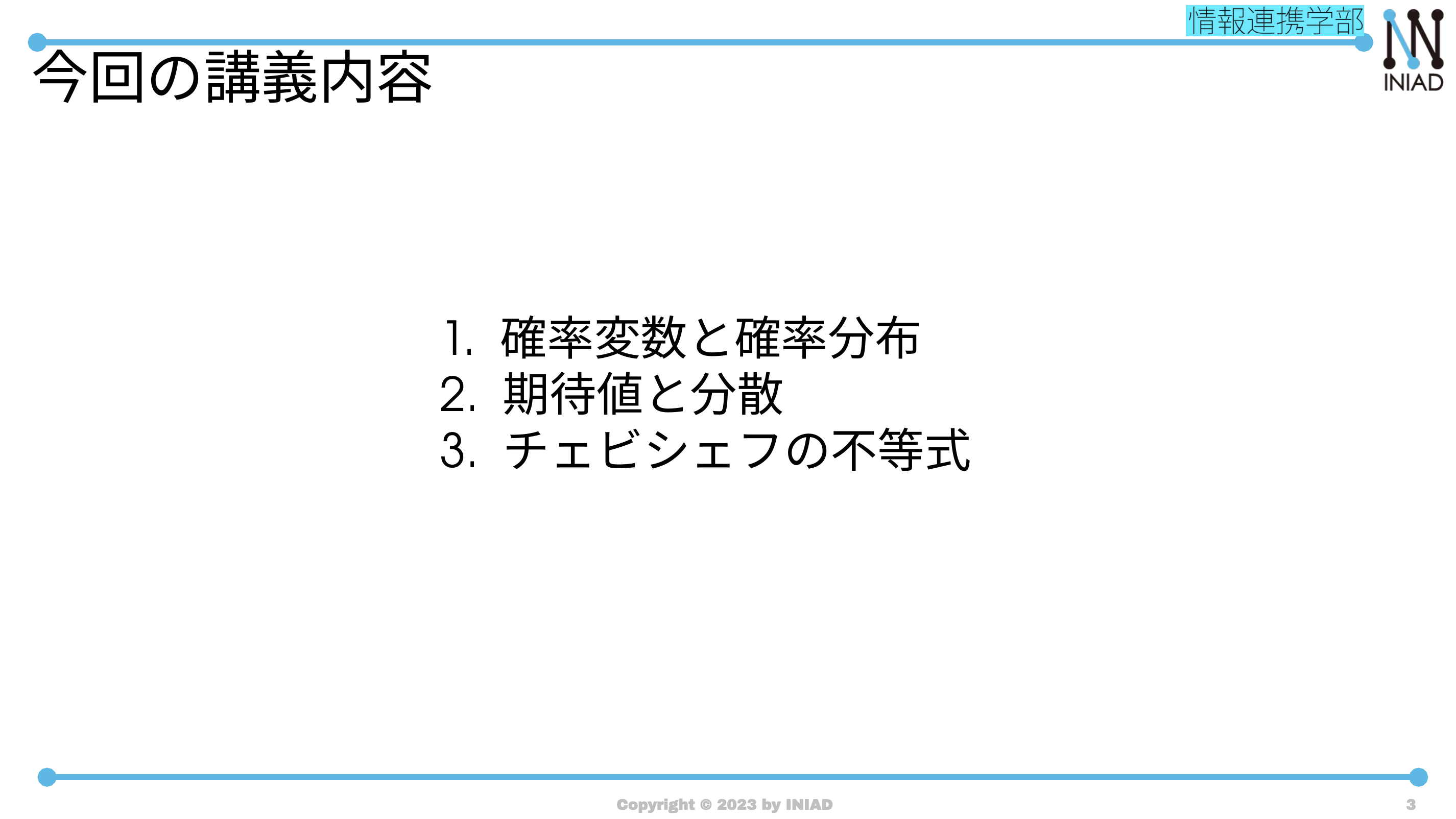

# 今回の講義内容
1. 確率変数と確率分布
2. 期待値と分散
3. チェビシェフの不等式
Copyright © 2023 by INIAD
3